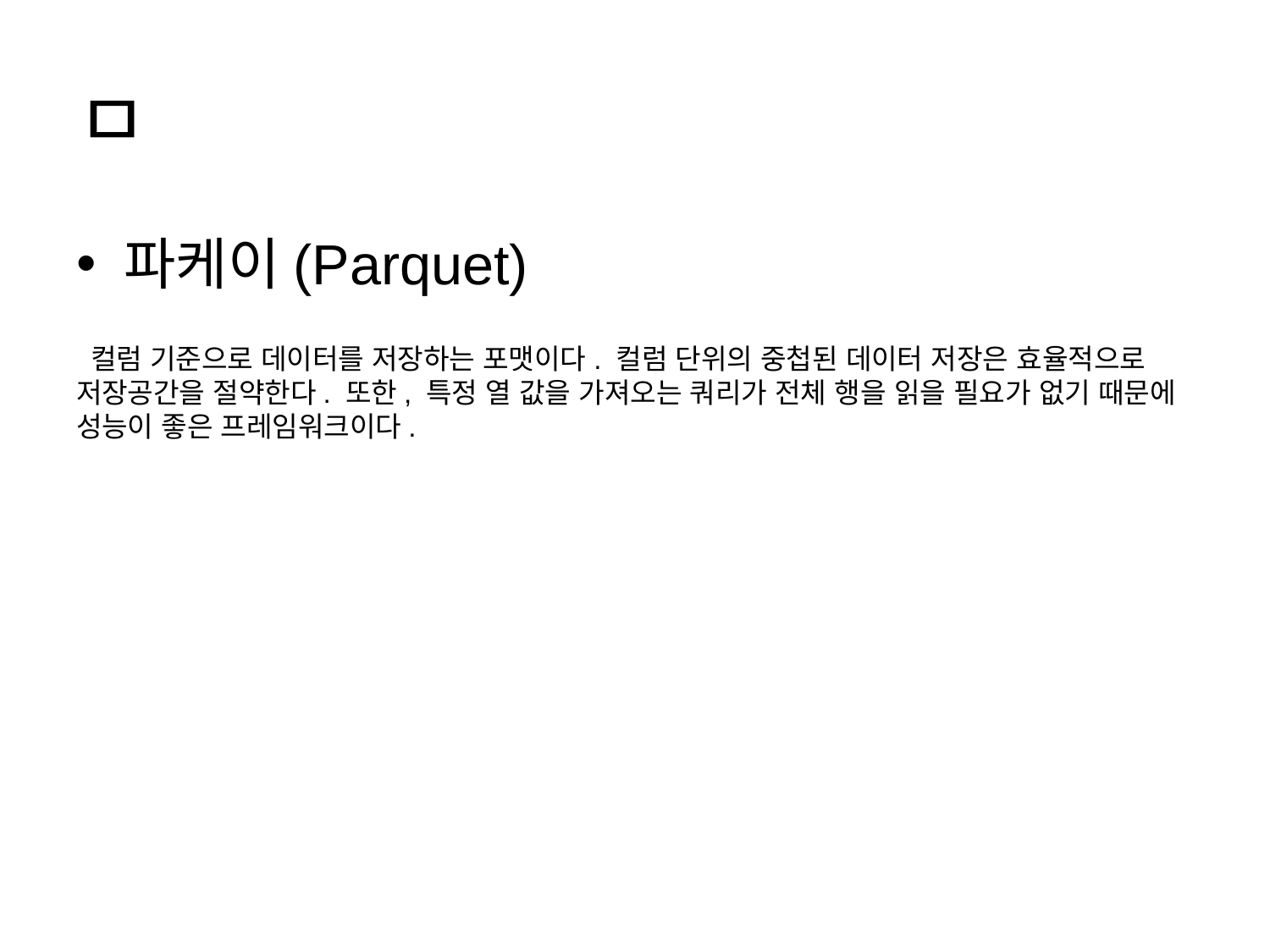

# ㅁ
파케이(Parquet)

 컬럼 기준으로 데이터를 저장하는 포맷이다. 컬럼 단위의 중첩된 데이터 저장은 효율적으로 저장공간을 절약한다. 또한, 특정 열 값을 가져오는 쿼리가 전체 행을 읽을 필요가 없기 때문에 성능이 좋은 프레임워크이다.